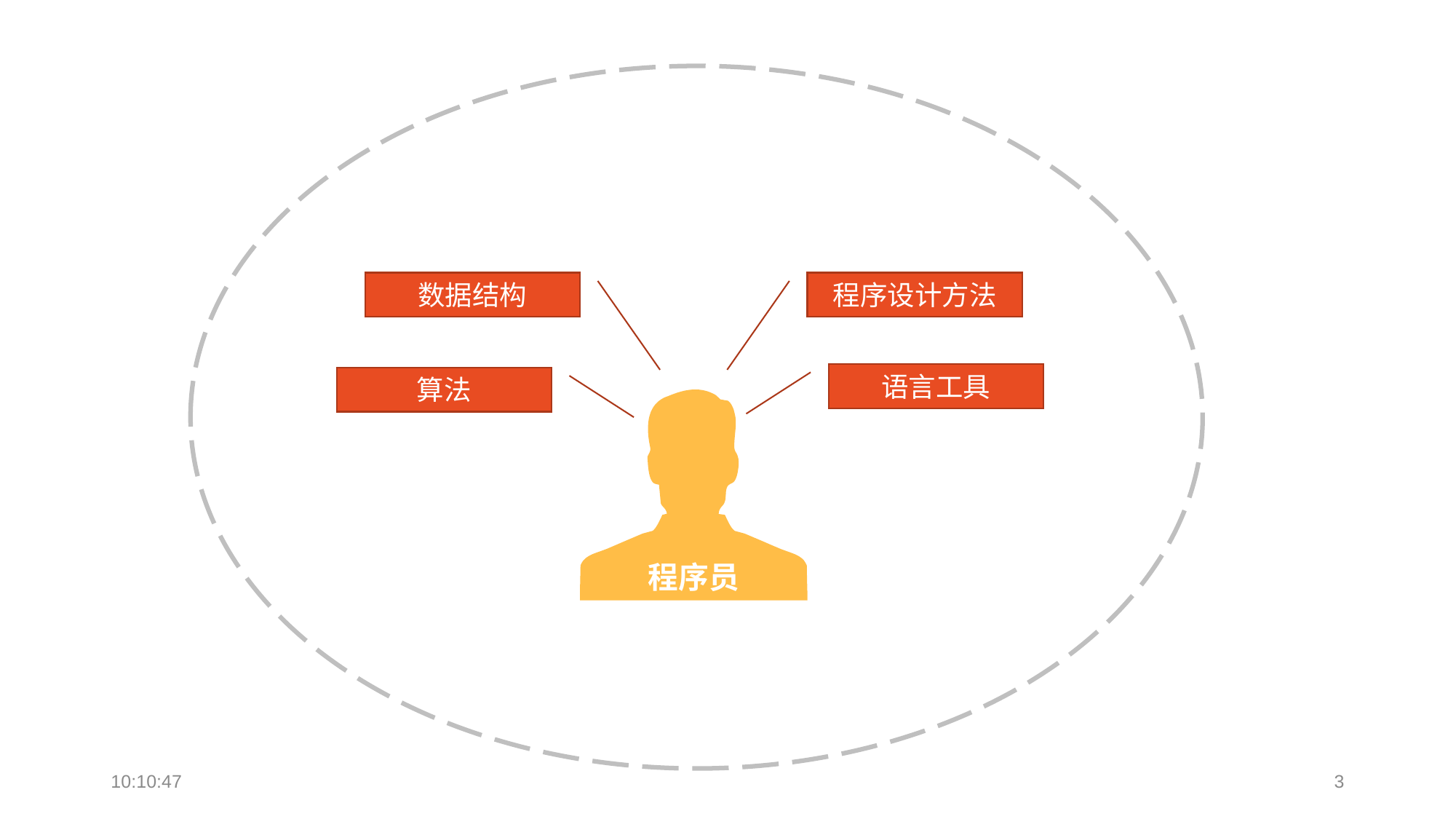

数据结构
程序设计方法
语言工具
算法

程序员
10:10:47
3